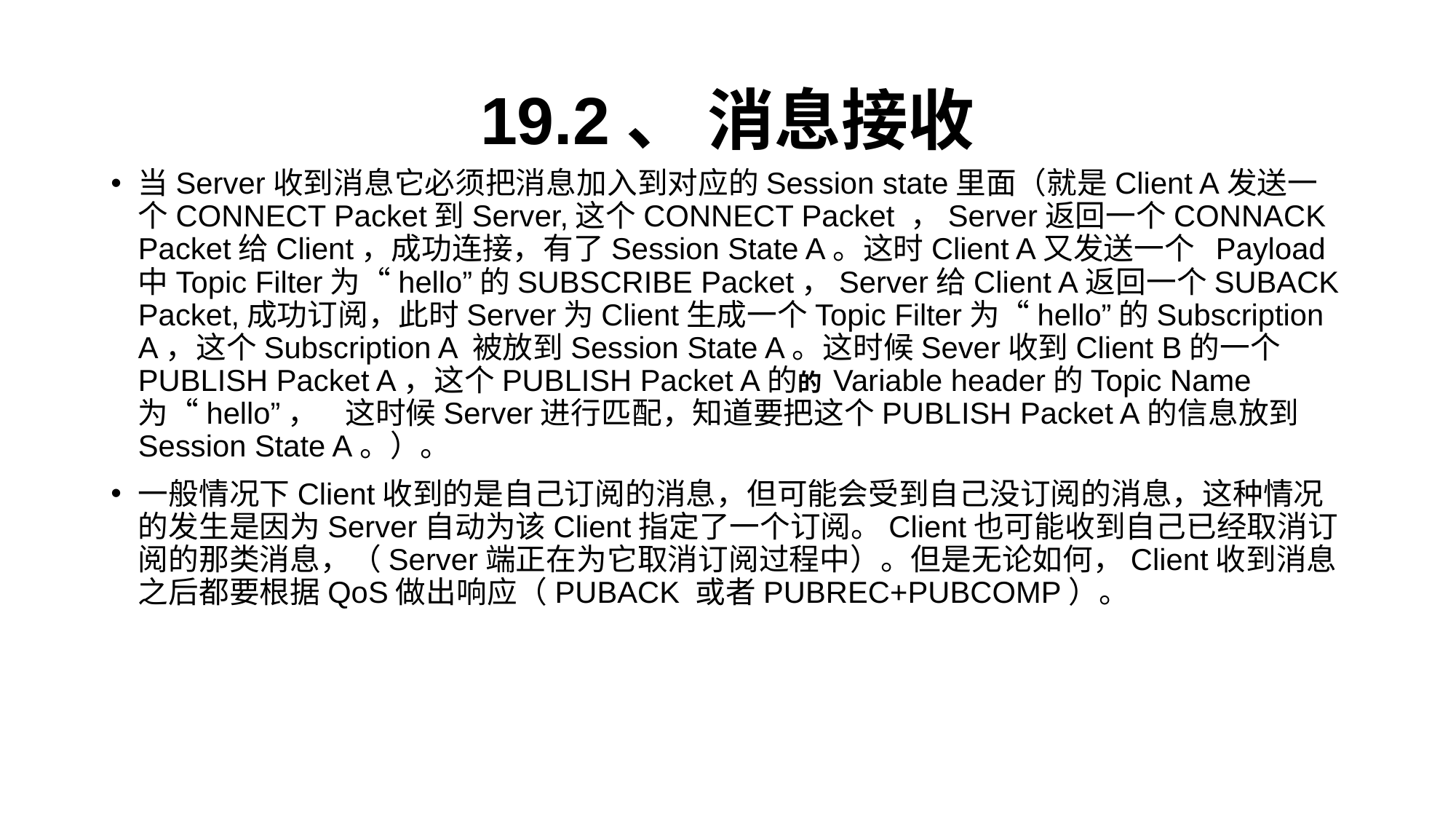

# 19.2、 消息接收
当Server收到消息它必须把消息加入到对应的Session state里面（就是Client A发送一个CONNECT Packet到Server,这个CONNECT Packet ，Server返回一个CONNACK Packet给Client，成功连接，有了Session State A。这时Client A又发送一个  Payload 中Topic Filter为“hello”的SUBSCRIBE Packet，Server给Client A返回一个SUBACK Packet,成功订阅，此时Server为Client生成一个Topic Filter为“hello”的Subscription A，这个Subscription A 被放到Session State A。这时候Sever收到Client B的一个PUBLISH Packet A，这个PUBLISH Packet A的的 Variable header的Topic Name为“hello”，    这时候Server进行匹配，知道要把这个PUBLISH Packet A的信息放到Session State A。）。
一般情况下Client收到的是自己订阅的消息，但可能会受到自己没订阅的消息，这种情况的发生是因为Server自动为该Client指定了一个订阅。Client也可能收到自己已经取消订阅的那类消息，（Server端正在为它取消订阅过程中）。但是无论如何，Client收到消息之后都要根据QoS做出响应（PUBACK 或者PUBREC+PUBCOMP）。